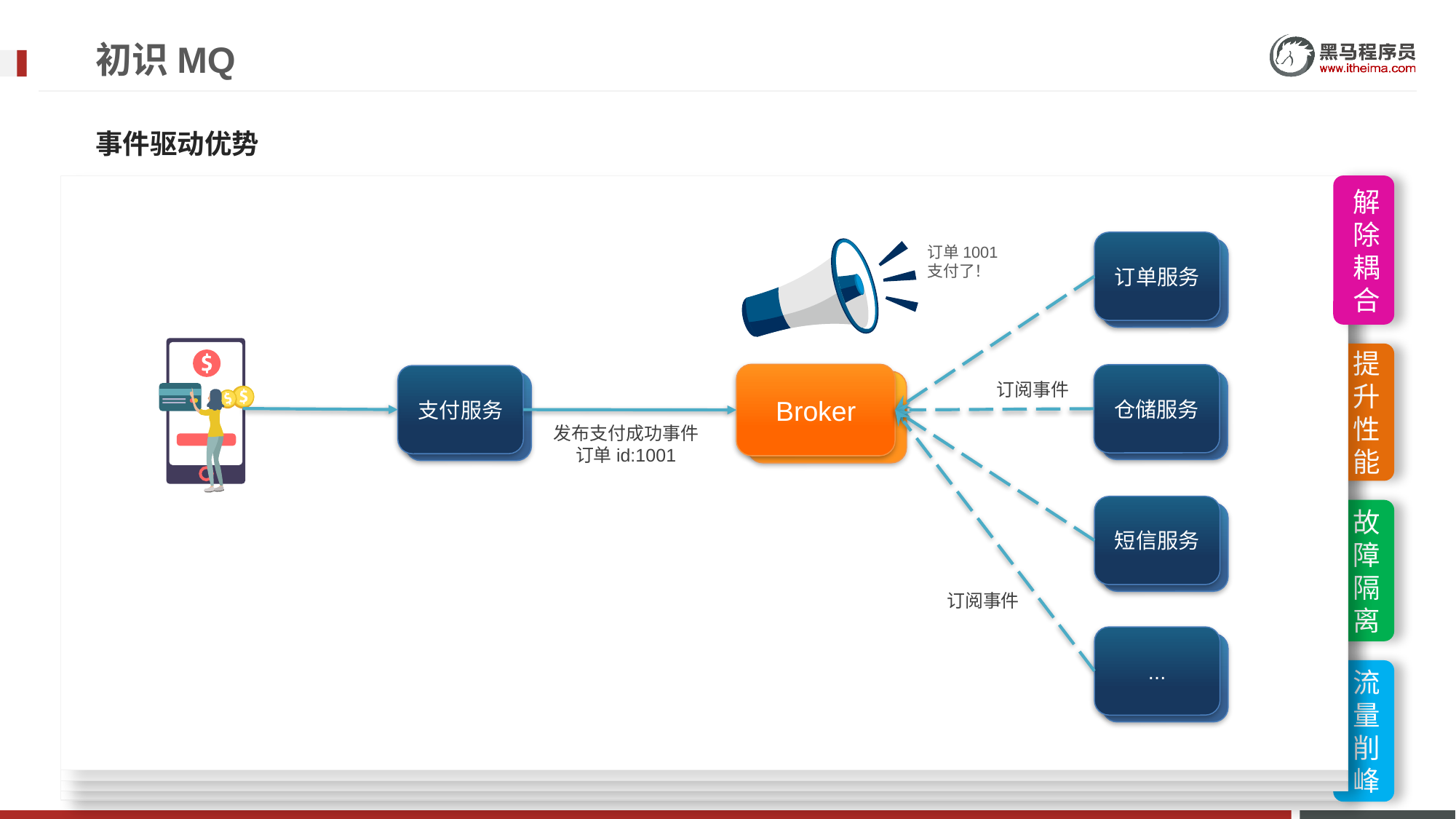

# 初识MQ
事件驱动优势

解除耦合

订单服务

订单1001
支付了！

提升性能
Broker
Broker
仓储服务

支付服务

订阅事件
发布支付成功事件
订单id:1001
短信服务

故障隔离
订阅事件
...

流量削峰